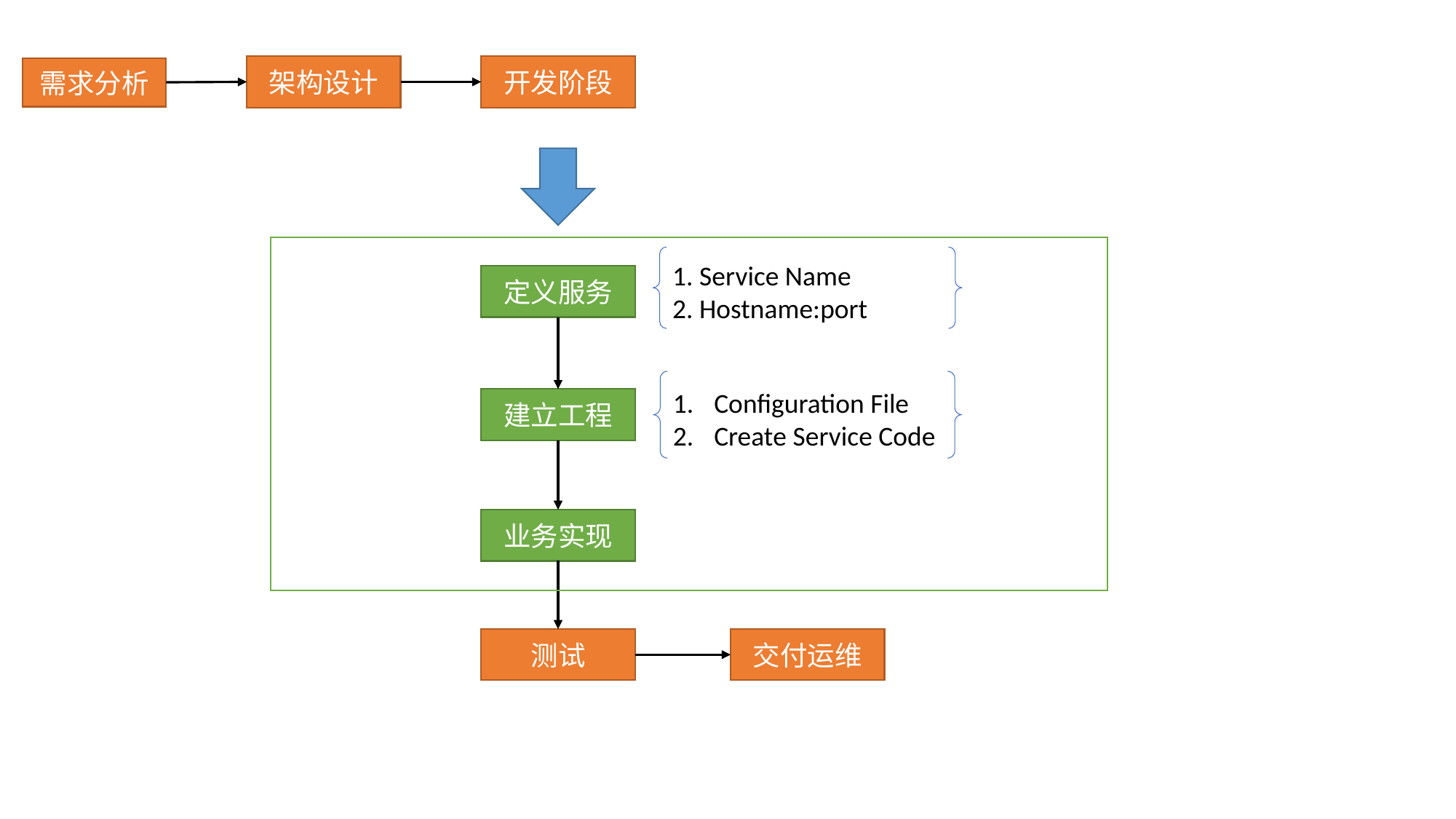

架构设计
开发阶段
需求分析

1. Service Name
2. Hostname:port
定义服务
Configuration File
Create Service Code
建立工程
业务实现
测试
交付运维